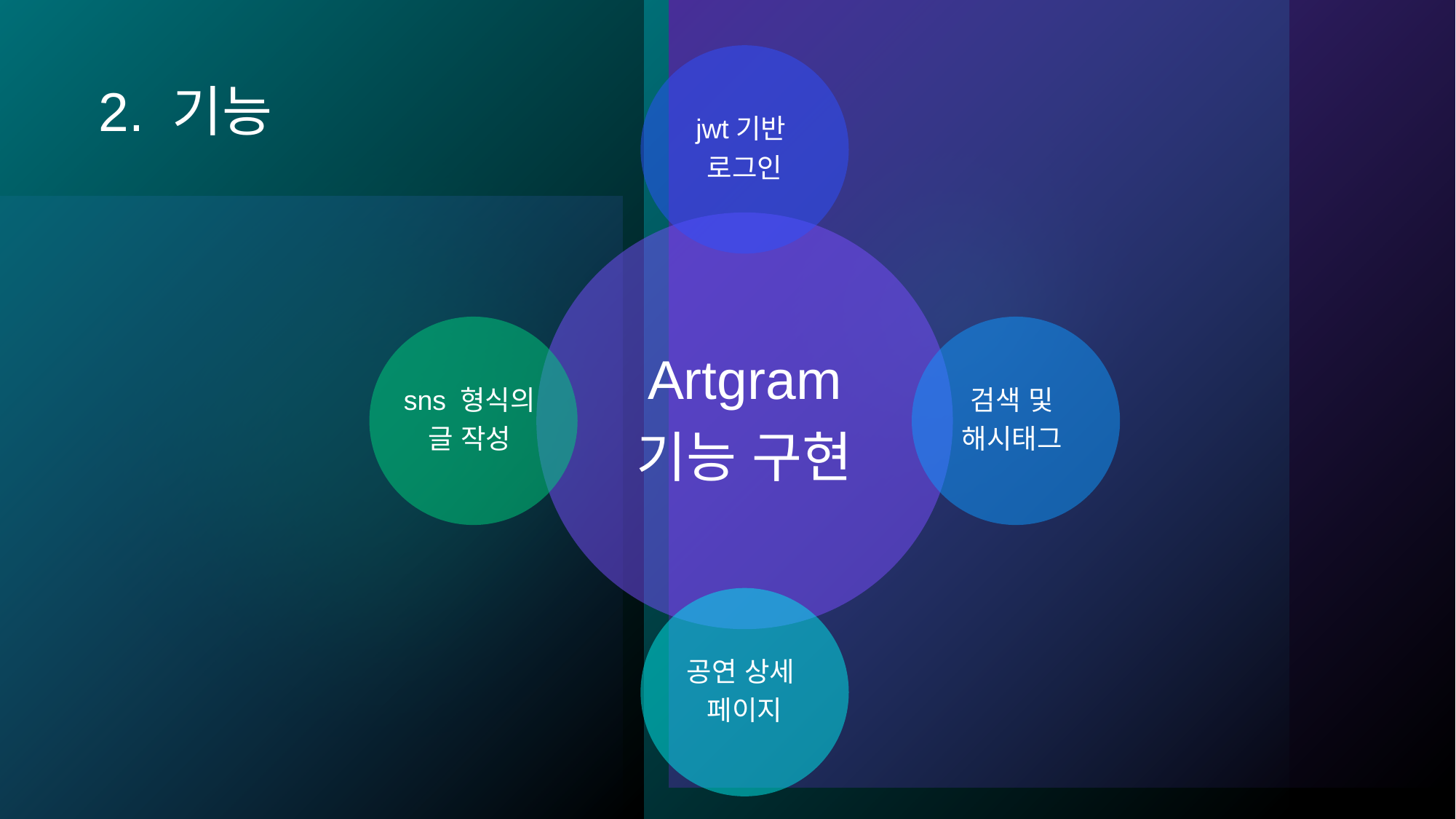

Artgram
기능 구현
jwt기반
로그인
검색 및
해시태그
공연 상세
페이지
sns 형식의
글 작성
2. 기능